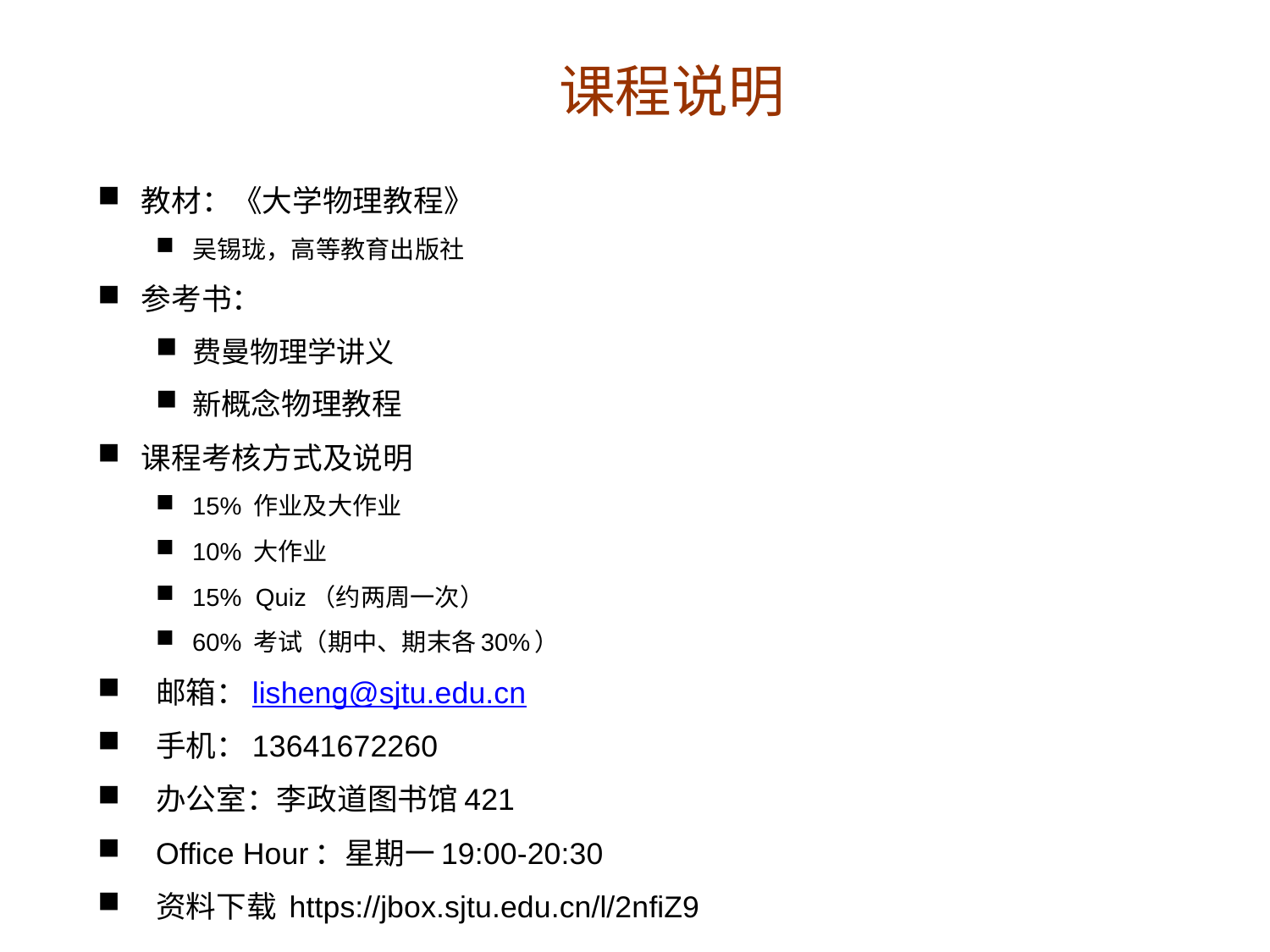

# 课程说明
教材：《大学物理教程》
吴锡珑，高等教育出版社
参考书：
费曼物理学讲义
新概念物理教程
课程考核方式及说明
15% 作业及大作业
10% 大作业
15%  Quiz（约两周一次）
60% 考试（期中、期末各30%）
邮箱：lisheng@sjtu.edu.cn
手机：13641672260
办公室：李政道图书馆421
Office Hour：星期一19:00-20:30
资料下载 https://jbox.sjtu.edu.cn/l/2nfiZ9